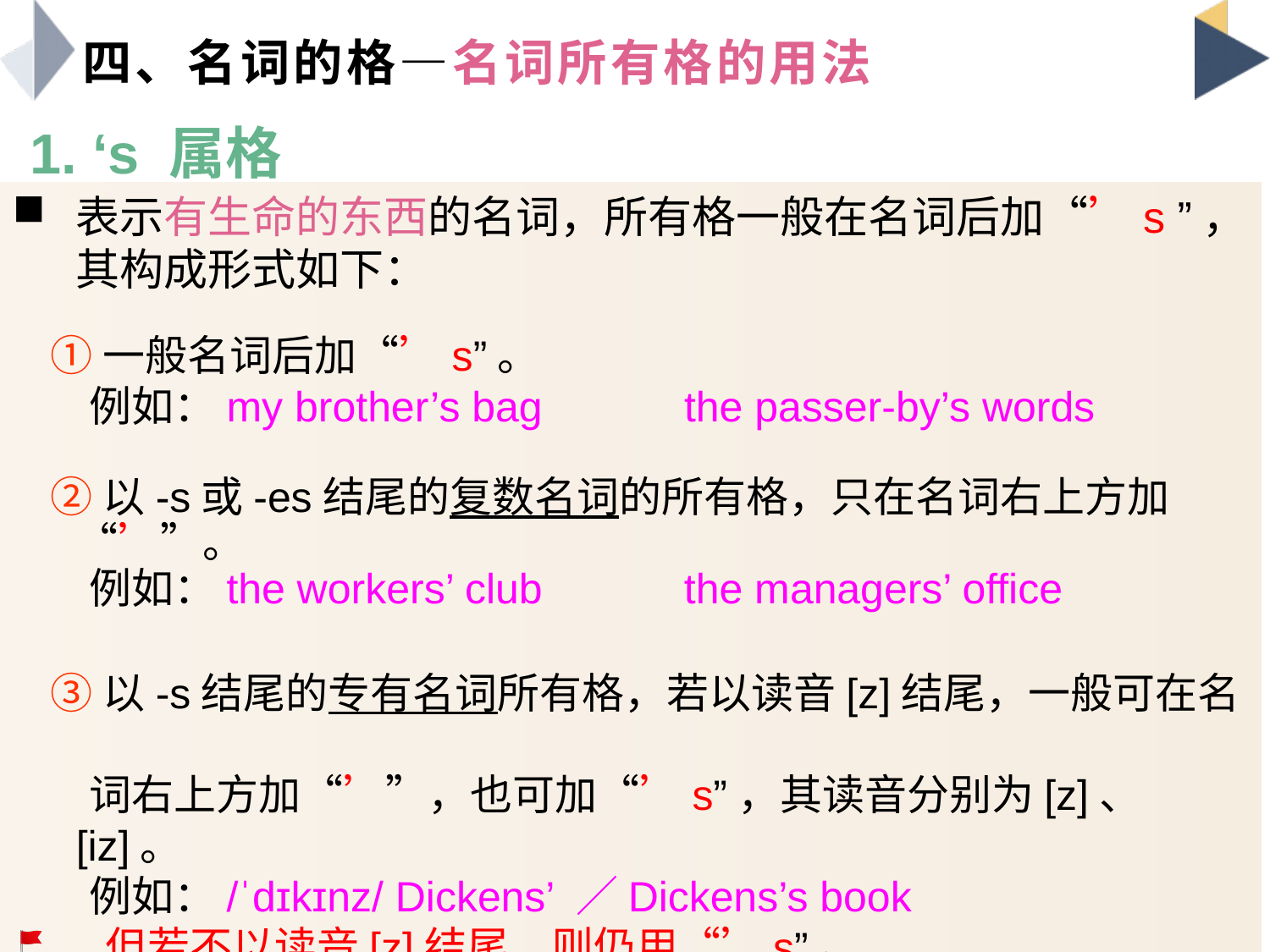

# 四、名词的格—名词所有格的用法
1. ‘s 属格
表示有生命的东西的名词，所有格一般在名词后加“’s ”，其构成形式如下：

    ①一般名词后加“’s”。
       例如：my brother’s bag            the passer-by’s words

    ②以-s或-es结尾的复数名词的所有格，只在名词右上方加“’”。
       例如：the workers’ club            the managers’ office

    ③以-s结尾的专有名词所有格，若以读音[z]结尾，一般可在名
       词右上方加“’”，也可加“’s”，其读音分别为[z]、[iz]。
       例如：/ˈdɪkɪnz/ Dickens’ ／Dickens’s book
  但若不以读音[z]结尾，则仍用“’s”。
       例如： /rɔs/ Ross’s book